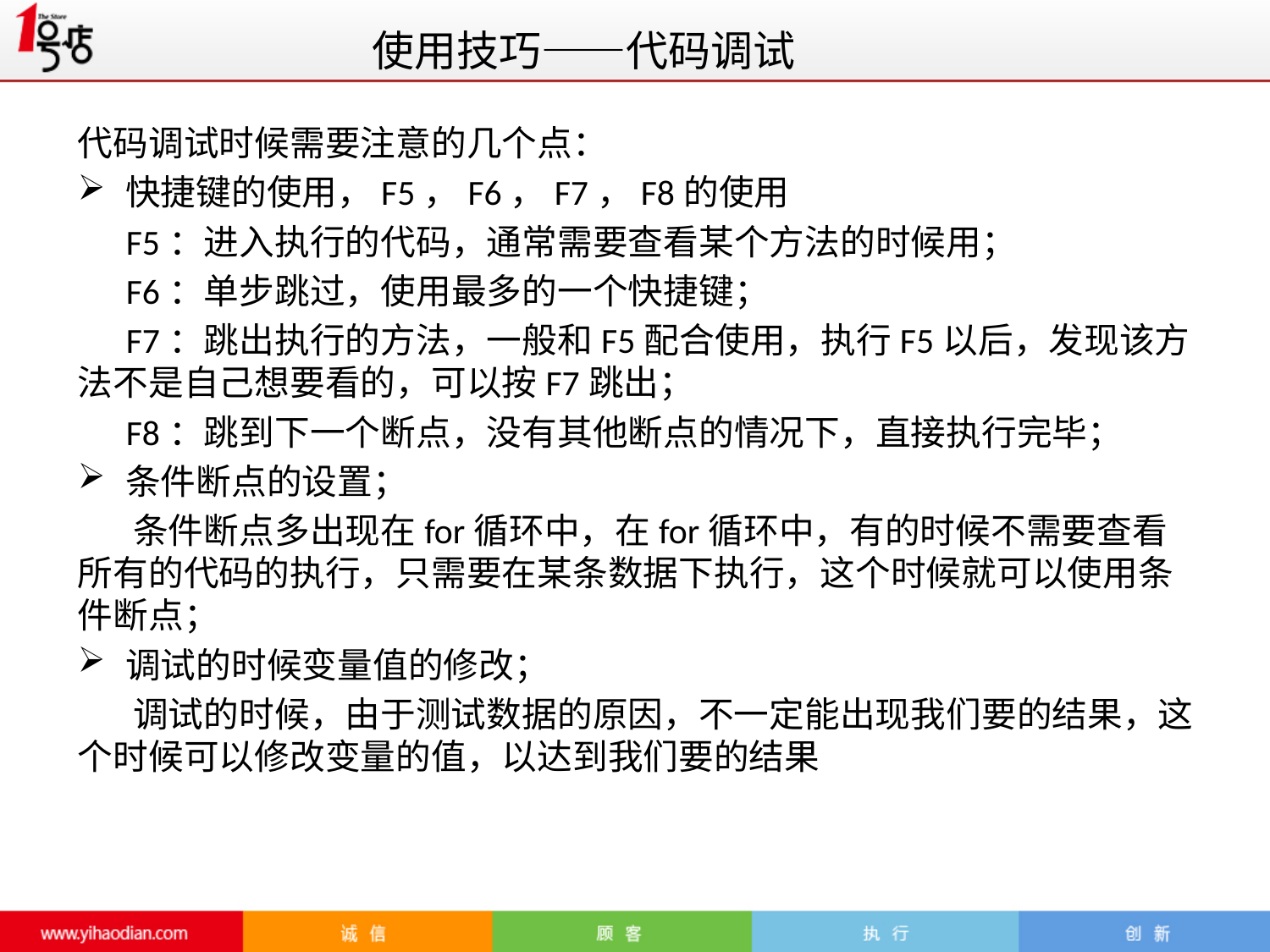

# 使用技巧——代码调试
代码调试时候需要注意的几个点：
快捷键的使用，F5，F6，F7，F8的使用
      F5：进入执行的代码，通常需要查看某个方法的时候用；
      F6：单步跳过，使用最多的一个快捷键；
      F7：跳出执行的方法，一般和F5配合使用，执行F5以后，发现该方法不是自己想要看的，可以按F7跳出；
      F8：跳到下一个断点，没有其他断点的情况下，直接执行完毕；
条件断点的设置；
      条件断点多出现在for循环中，在for循环中，有的时候不需要查看所有的代码的执行，只需要在某条数据下执行，这个时候就可以使用条件断点；
调试的时候变量值的修改；
      调试的时候，由于测试数据的原因，不一定能出现我们要的结果，这个时候可以修改变量的值，以达到我们要的结果